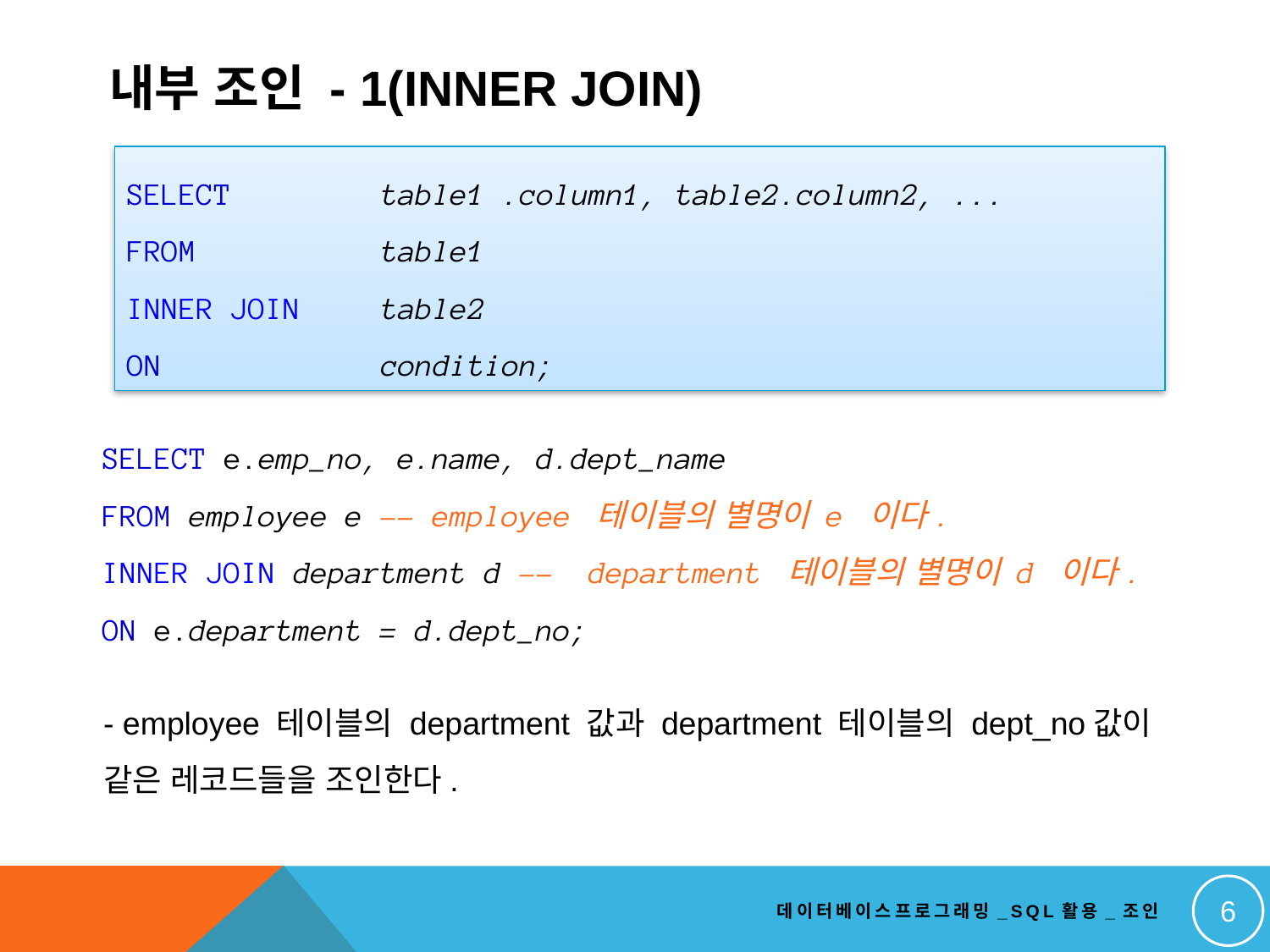

# 내부 조인 - 1(INNER JOIN)
SELECT		table1 .column1, table2.column2, ...
FROM		table1
INNER JOIN	table2
ON		condition;
SELECT e.emp_no, e.name, d.dept_name
FROM employee e –- employee 테이블의 별명이 e 이다.
INNER JOIN department d –-  department 테이블의 별명이 d 이다.
ON e.department = d.dept_no;
- employee 테이블의 department 값과 department 테이블의 dept_no값이 같은 레코드들을 조인한다.
6
데이터베이스프로그래밍_SQL활용_조인